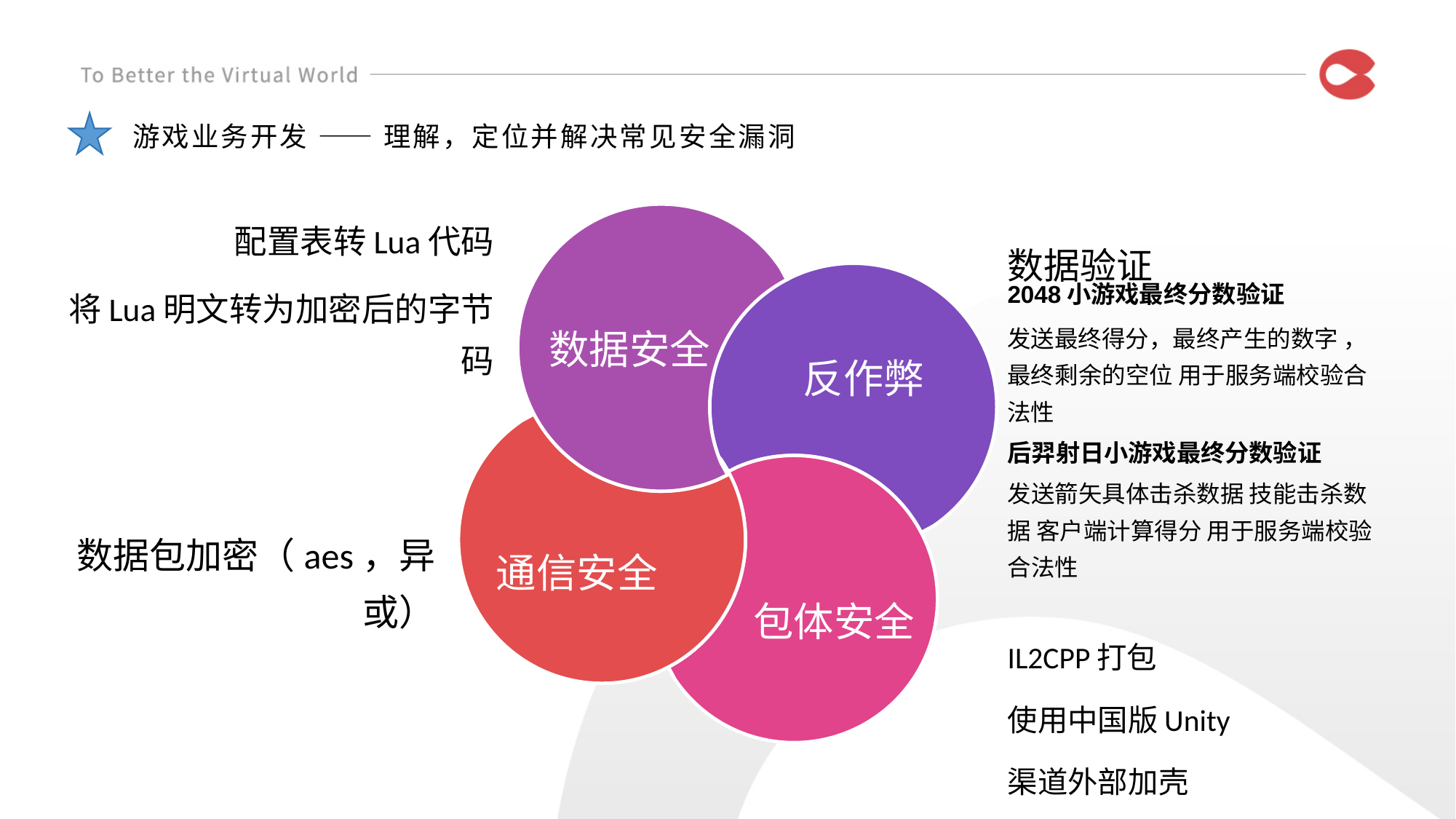

游戏业务开发 —— 理解，定位并解决常见安全漏洞
配置表转Lua代码
将Lua明文转为加密后的字节码
2048小游戏最终分数验证

数据验证

数据安全
反作弊
发送最终得分，最终产生的数字 ，最终剩余的空位 用于服务端校验合法性
后羿射日小游戏最终分数验证
发送箭矢具体击杀数据 技能击杀数据 客户端计算得分 用于服务端校验合法性
通信安全
数据包加密（aes，异或）
包体安全
IL2CPP打包
使用中国版Unity
渠道外部加壳